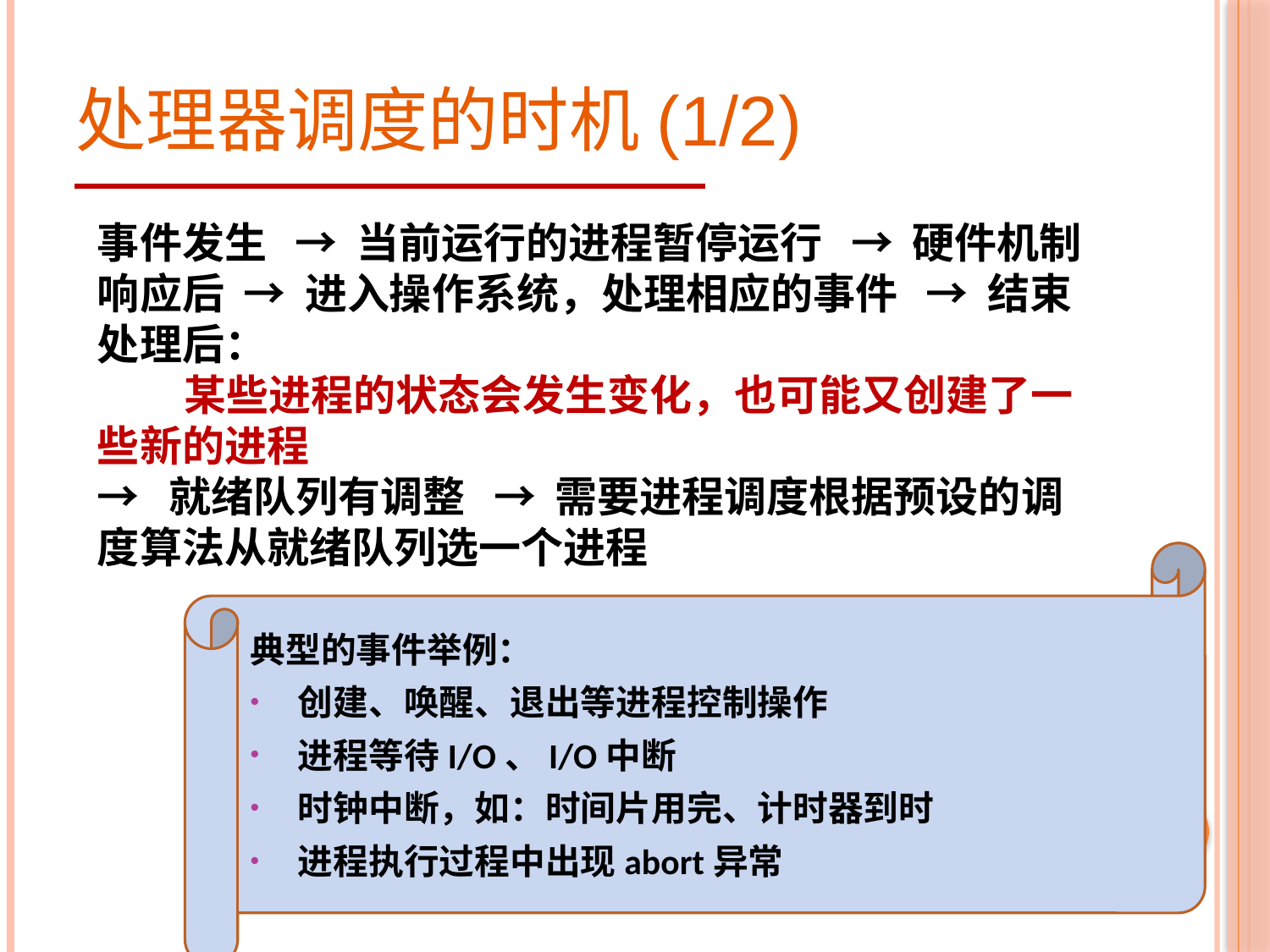

# 处理器调度的时机(1/2)
事件发生   →  当前运行的进程暂停运行   →  硬件机制响应后  →  进入操作系统，处理相应的事件   →  结束处理后：
        某些进程的状态会发生变化，也可能又创建了一些新的进程
→  就绪队列有调整   →  需要进程调度根据预设的调度算法从就绪队列选一个进程
典型的事件举例：
创建、唤醒、退出等进程控制操作
进程等待I/O、I/O中断
时钟中断，如：时间片用完、计时器到时
进程执行过程中出现abort异常